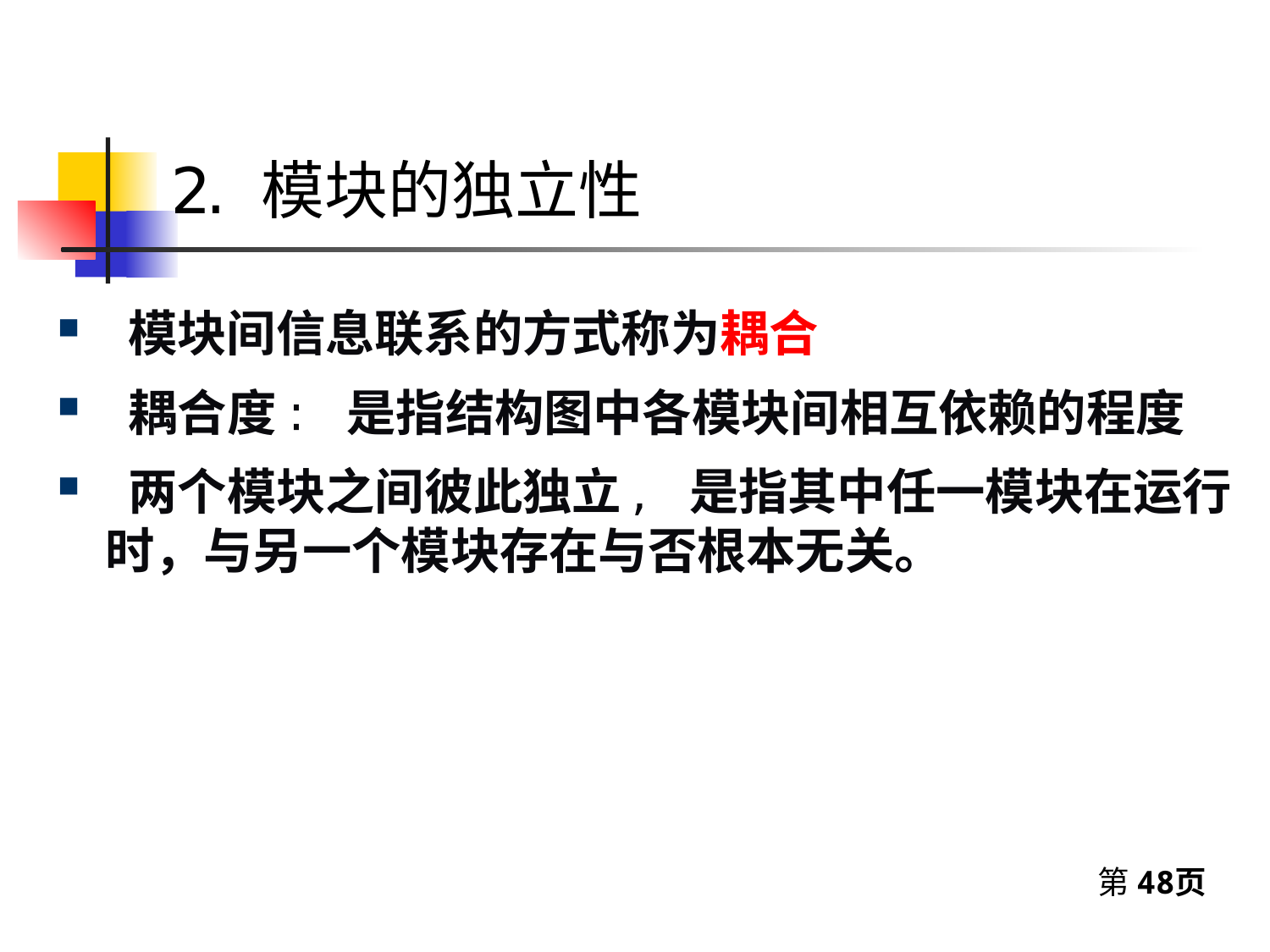

# 2. 模块的独立性
 模块间信息联系的方式称为耦合
 耦合度:  是指结构图中各模块间相互依赖的程度
 两个模块之间彼此独立,  是指其中任一模块在运行时，与另一个模块存在与否根本无关。